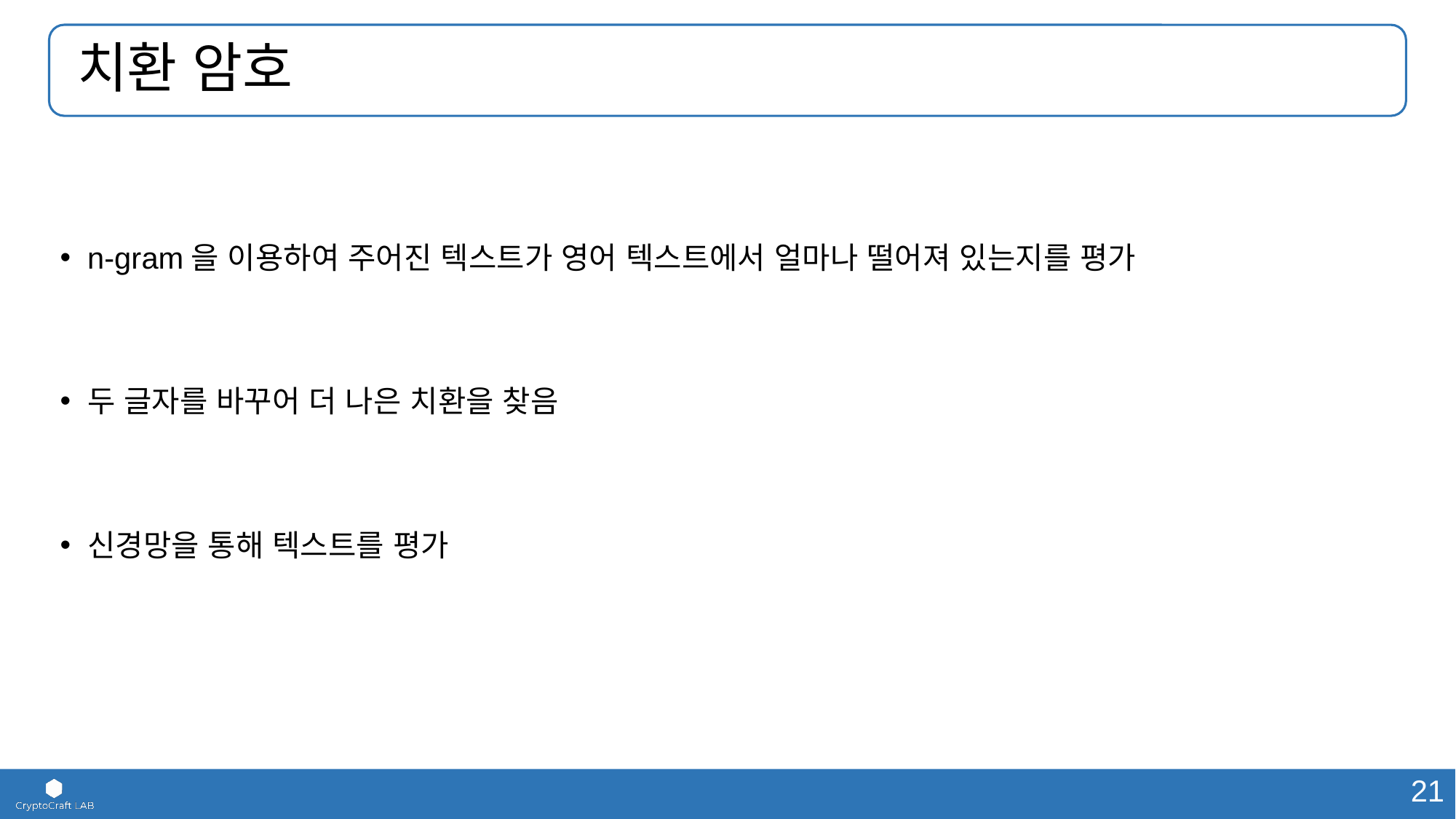

# 치환 암호

n-gram을 이용하여 주어진 텍스트가 영어 텍스트에서 얼마나 떨어져 있는지를 평가

두 글자를 바꾸어 더 나은 치환을 찾음

신경망을 통해 텍스트를 평가